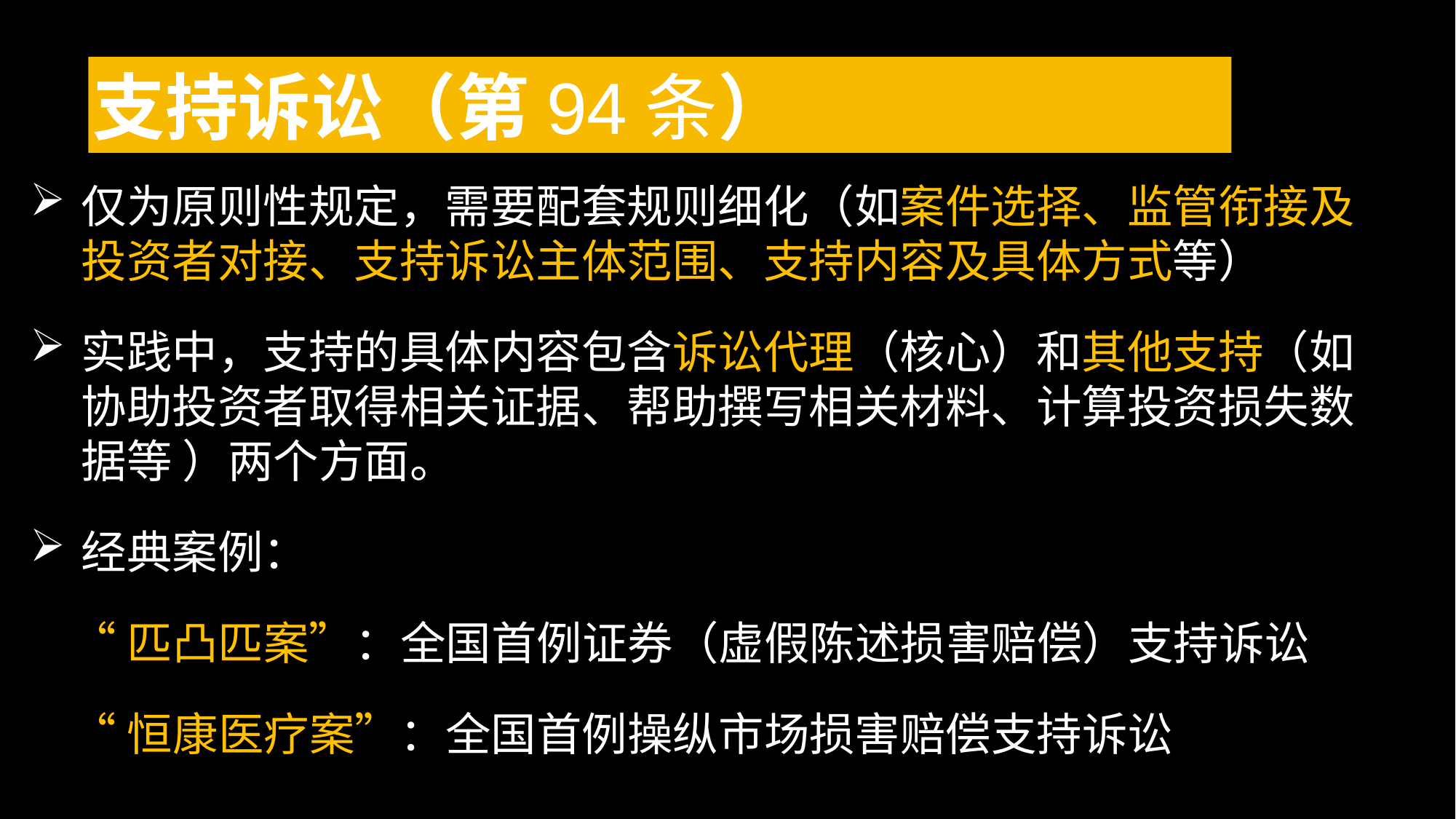

支持诉讼（第94条）
仅为原则性规定，需要配套规则细化（如案件选择、监管衔接及投资者对接、支持诉讼主体范围、支持内容及具体方式等）
实践中，支持的具体内容包含诉讼代理（核心）和其他支持（如协助投资者取得相关证据、帮助撰写相关材料、计算投资损失数据等 ）两个方面。
经典案例：
    “匹凸匹案”：全国首例证券（虚假陈述损害赔偿）支持诉讼
    “恒康医疗案”：全国首例操纵市场损害赔偿支持诉讼